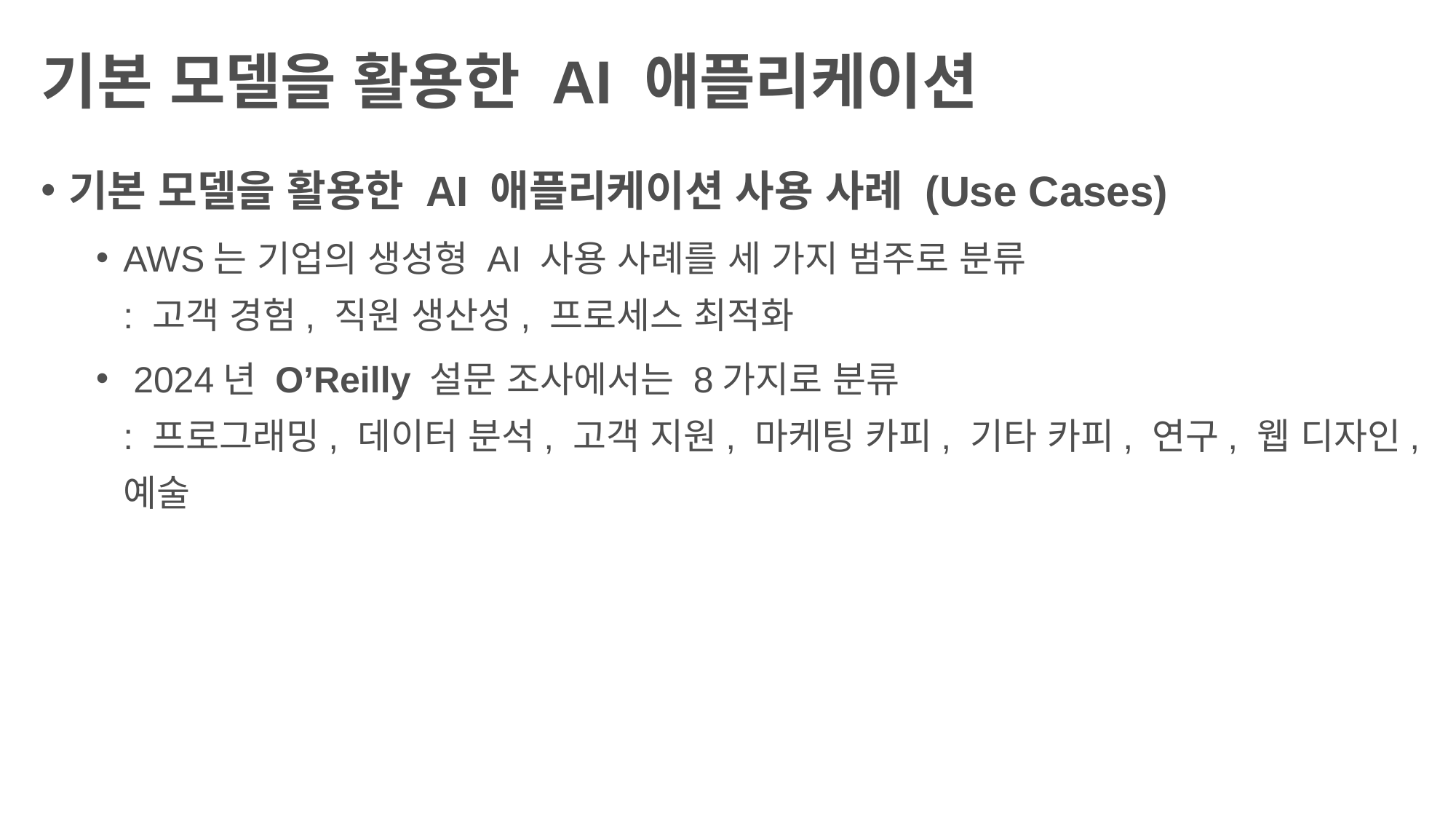

# 기본 모델을 활용한 AI 애플리케이션
기본 모델을 활용한 AI 애플리케이션 사용 사례 (Use Cases)
AWS는 기업의 생성형 AI 사용 사례를 세 가지 범주로 분류
: 고객 경험, 직원 생산성, 프로세스 최적화
 2024년 O’Reilly 설문 조사에서는 8가지로 분류
: 프로그래밍, 데이터 분석, 고객 지원, 마케팅 카피, 기타 카피, 연구, 웹 디자인, 예술